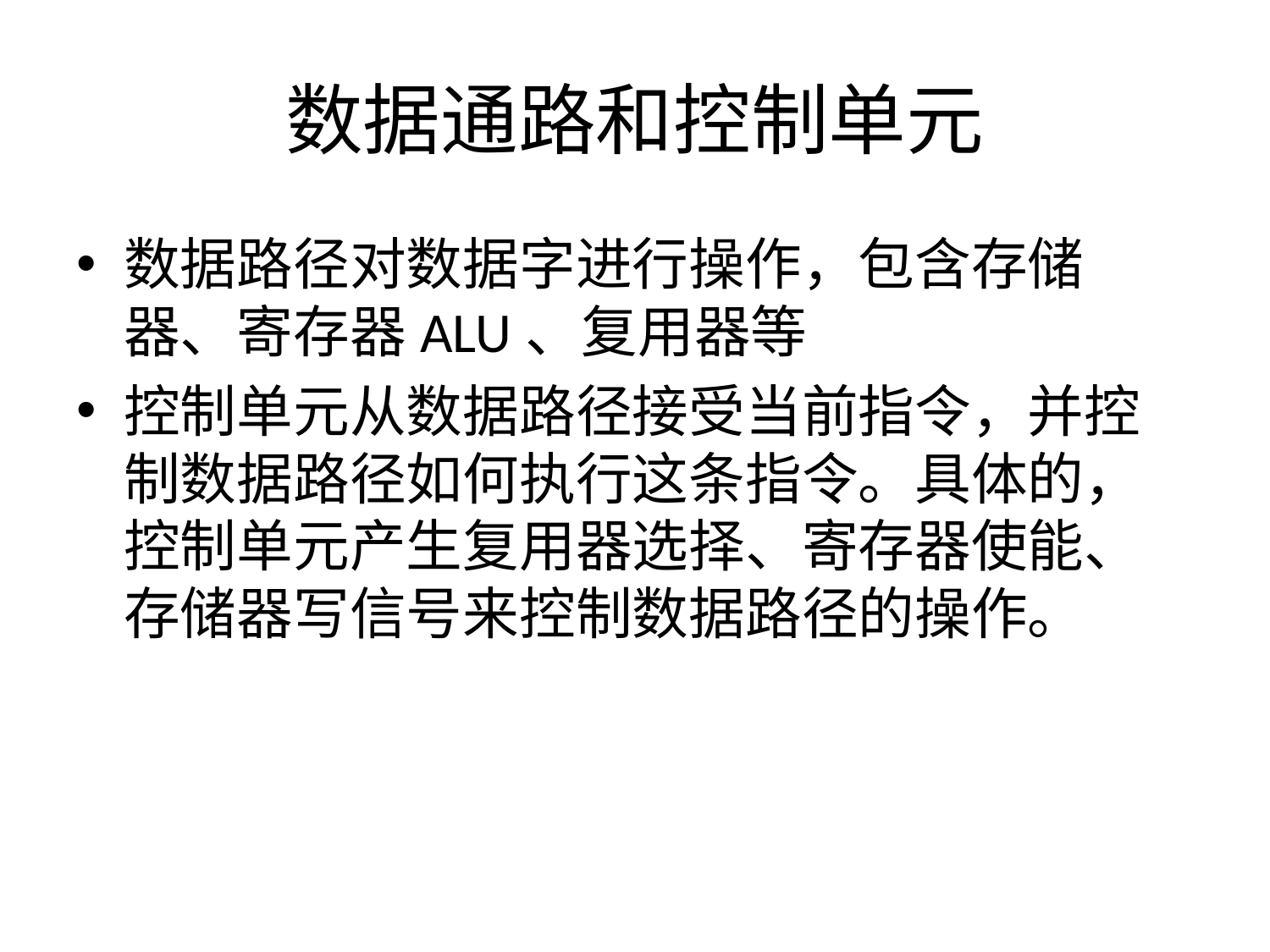

# 数据通路和控制单元
数据路径对数据字进行操作，包含存储器、寄存器ALU、复用器等
控制单元从数据路径接受当前指令，并控制数据路径如何执行这条指令。具体的，控制单元产生复用器选择、寄存器使能、存储器写信号来控制数据路径的操作。